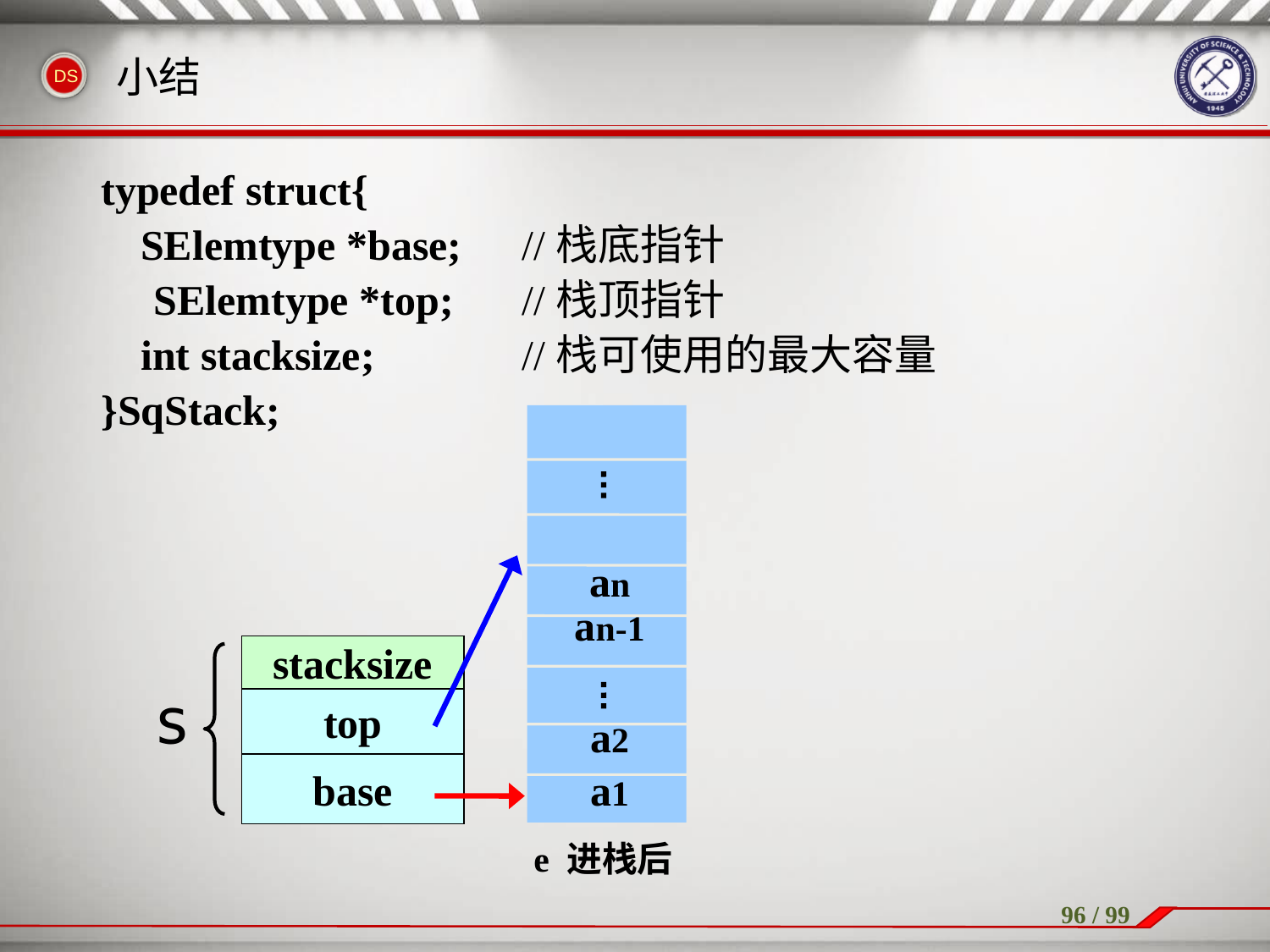

# 小结
typedef struct{
	SElemtype *base; 	//栈底指针
　SElemtype *top;	//栈顶指针
	int stacksize;		//栈可使用的最大容量
}SqStack;

an
an-1

a2
a1

stacksize

s
top
base

   e 进栈后